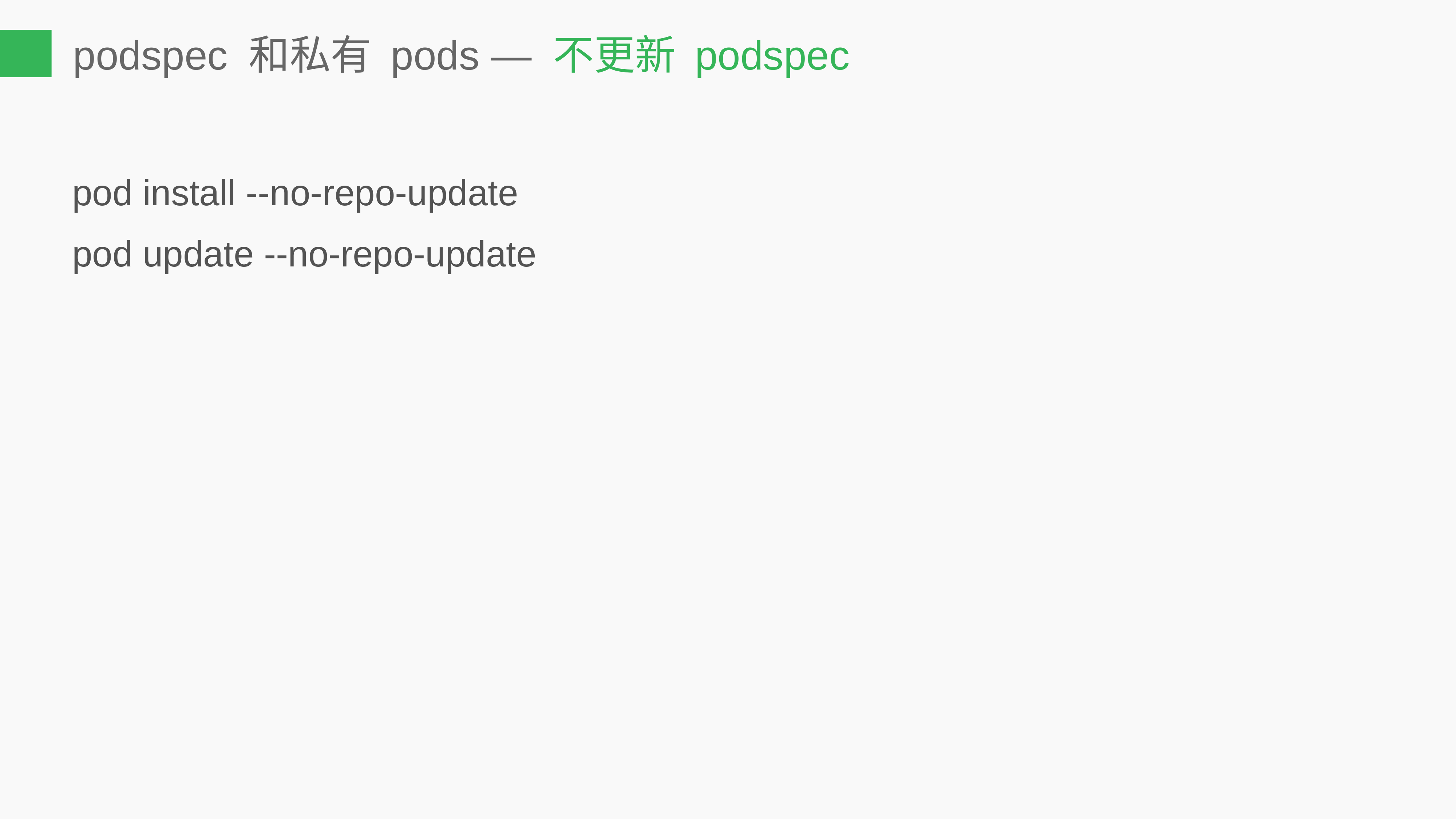

# podspec 和私有 pods — 不更新 podspec
pod install --no-repo-update
pod update --no-repo-update